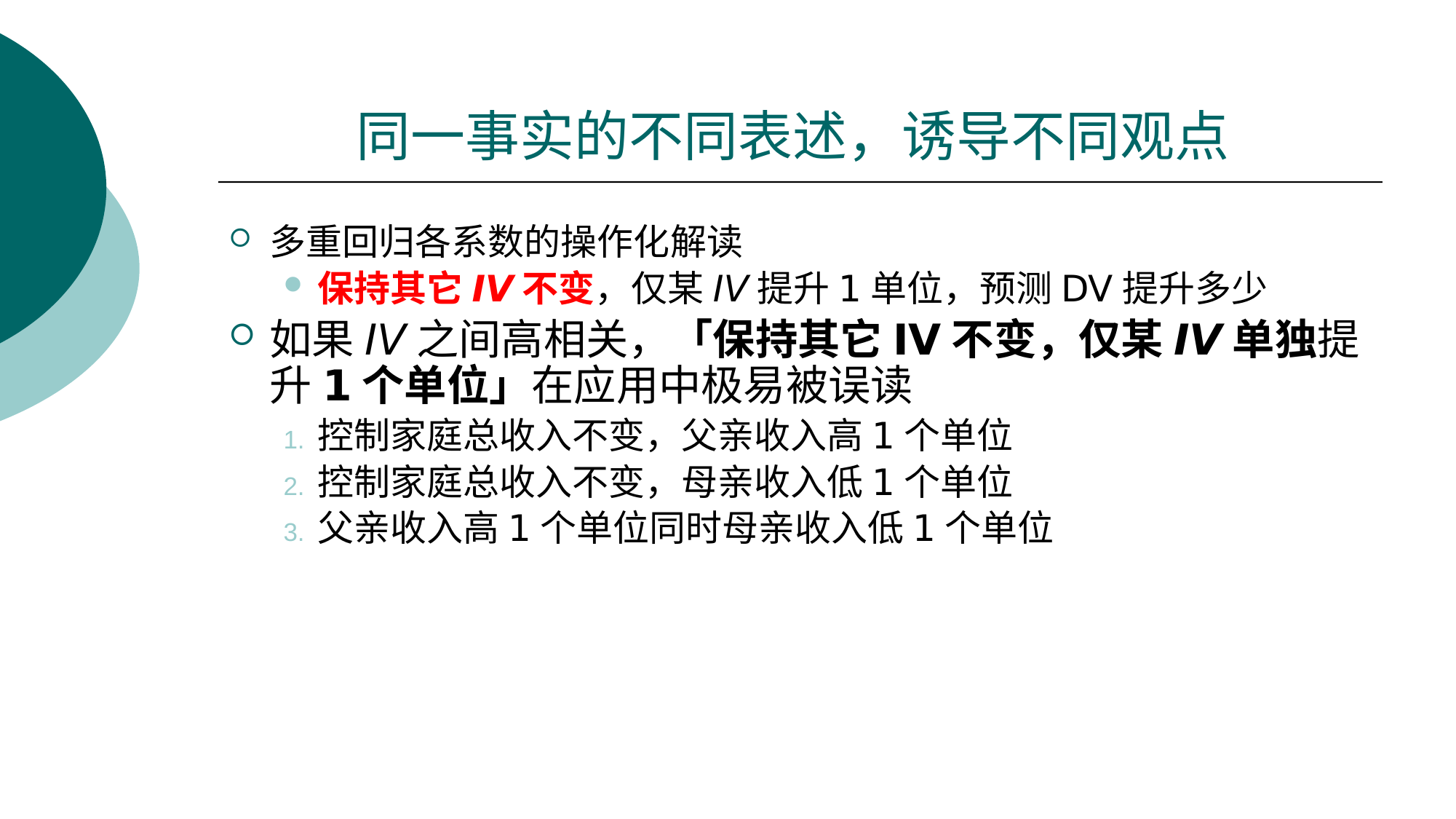

# 同一事实的不同表述，诱导不同观点
多重回归各系数的操作化解读
保持其它IV不变，仅某IV提升1单位，预测DV提升多少
如果IV之间高相关，「保持其它IV不变，仅某IV单独提升1个单位」在应用中极易被误读
控制家庭总收入不变，父亲收入高1个单位
控制家庭总收入不变，母亲收入低1个单位
父亲收入高1个单位同时母亲收入低1个单位
3